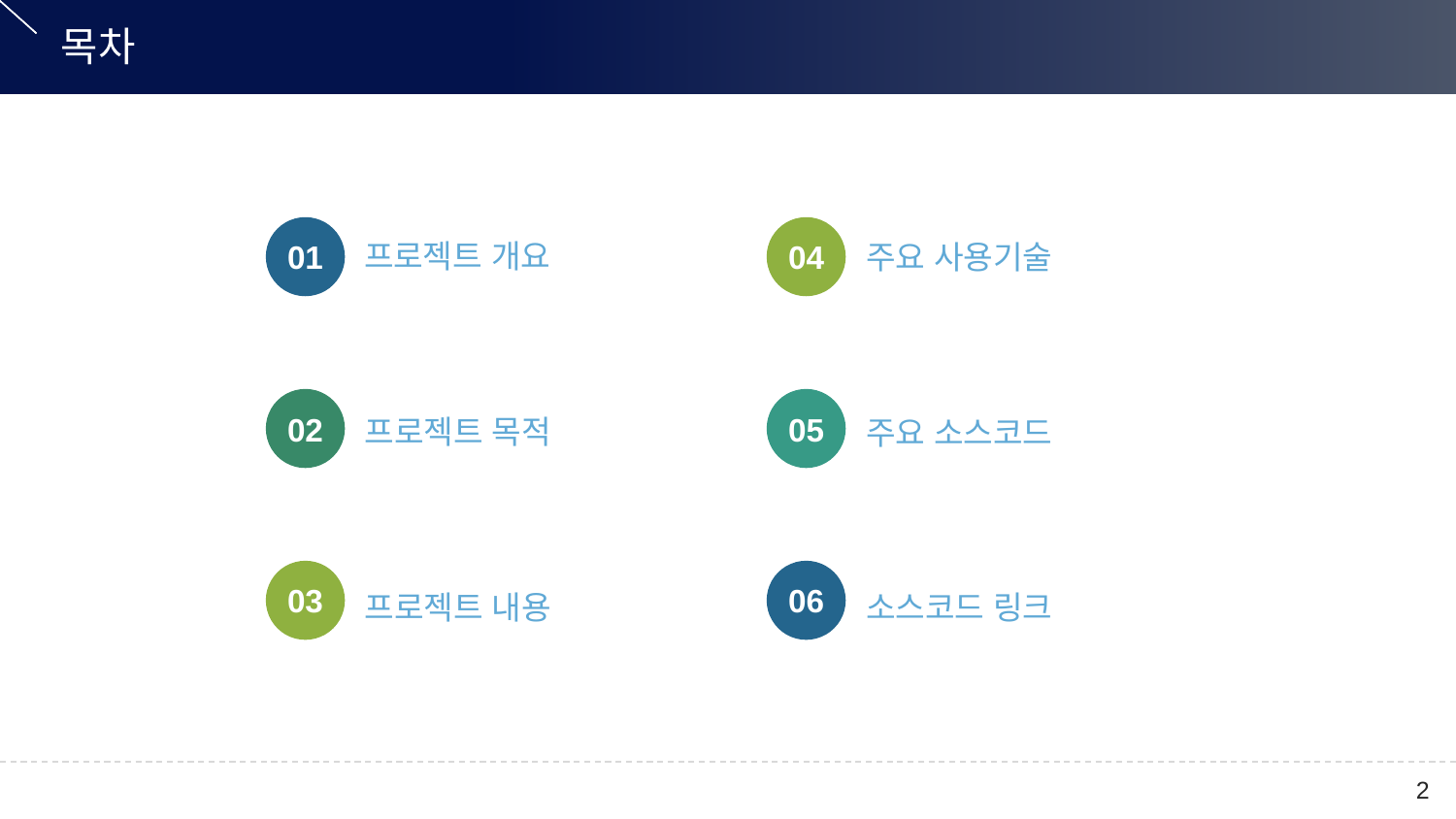

목차
01
04
프로젝트 개요
주요 사용기술
02
05
프로젝트 목적
주요 소스코드
03
06
소스코드 링크
프로젝트 내용
2